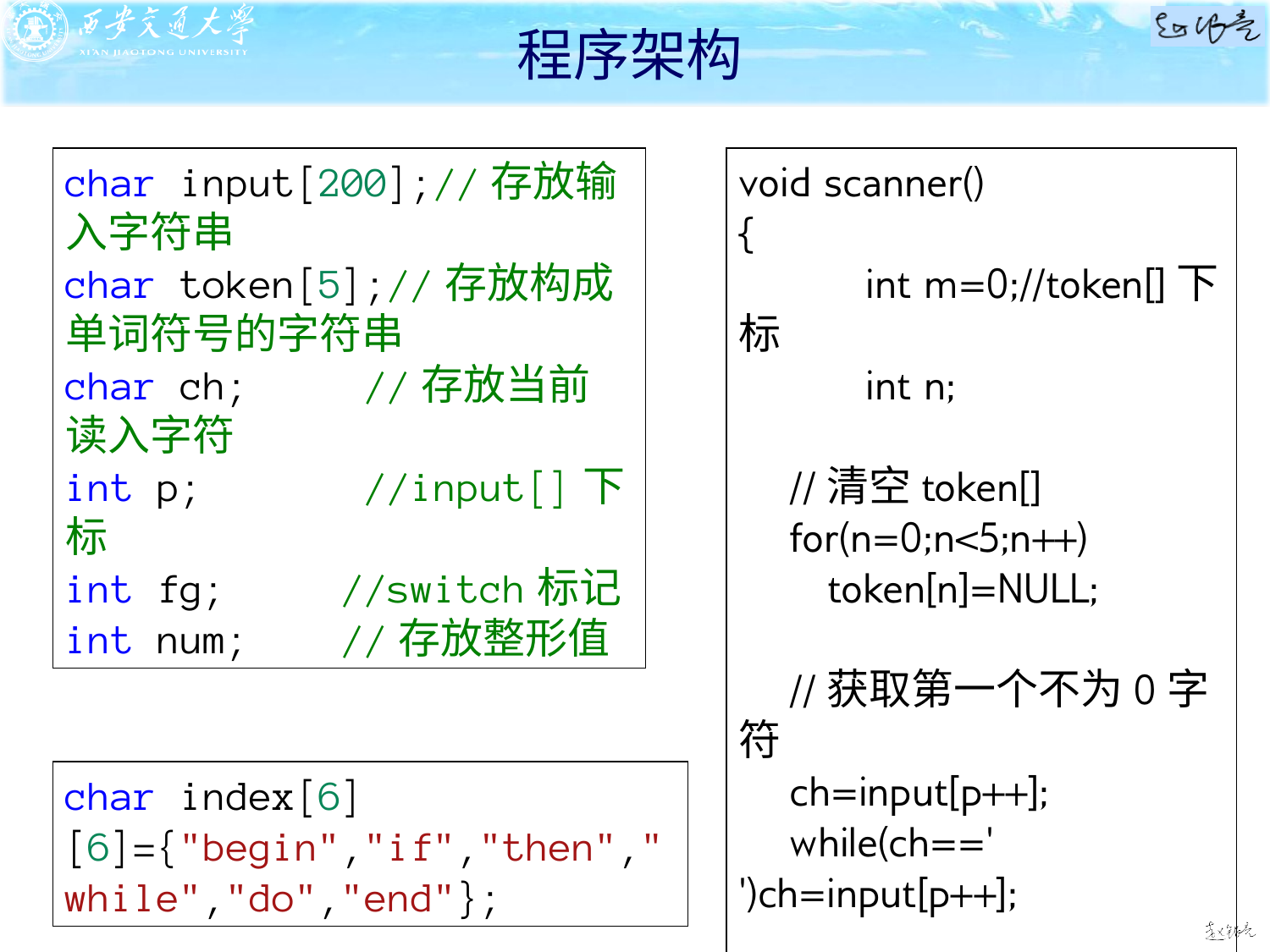

# 程序架构

char input[200];//存放输入字符串
char token[5];//存放构成单词符号的字符串
char ch;     //存放当前读入字符
int p;       //input[]下标
int fg;     //switch标记
int num;    //存放整形值
void scanner()
{
	int m=0;//token[]下标
	int n;

    //清空token[]
    for(n=0;n<5;n++)
       token[n]=NULL;

    //获取第一个不为0字符
    ch=input[p++];
    while(ch==' ')ch=input[p++];

}
char index[6][6]={"begin","if","then","while","do","end"};